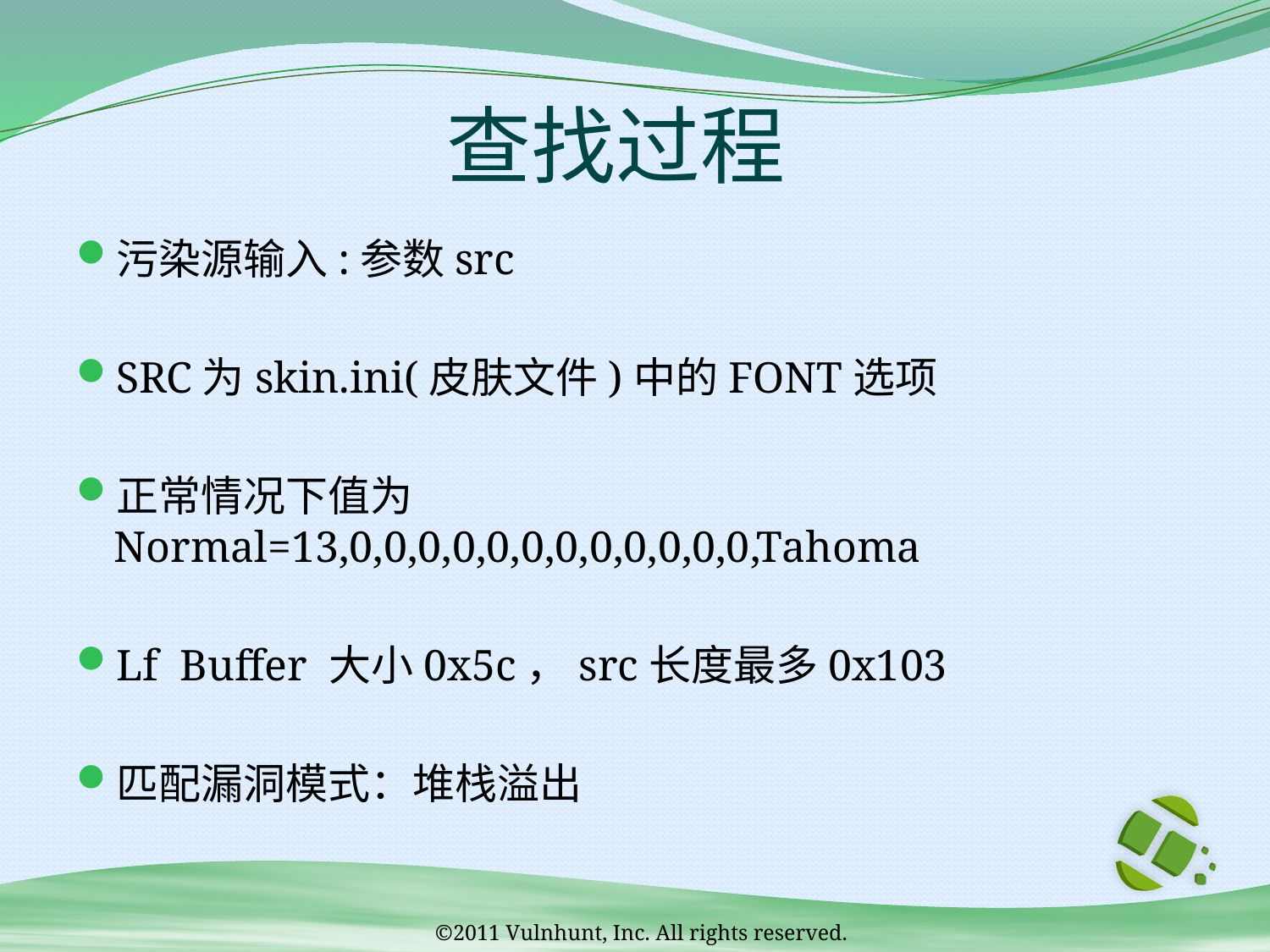

# 查找过程
污染源输入:参数src

SRC为skin.ini(皮肤文件)中的FONT选项

正常情况下值为 Normal=13,0,0,0,0,0,0,0,0,0,0,0,0,Tahoma

Lf  Buffer 大小0x5c，src长度最多0x103

匹配漏洞模式：堆栈溢出